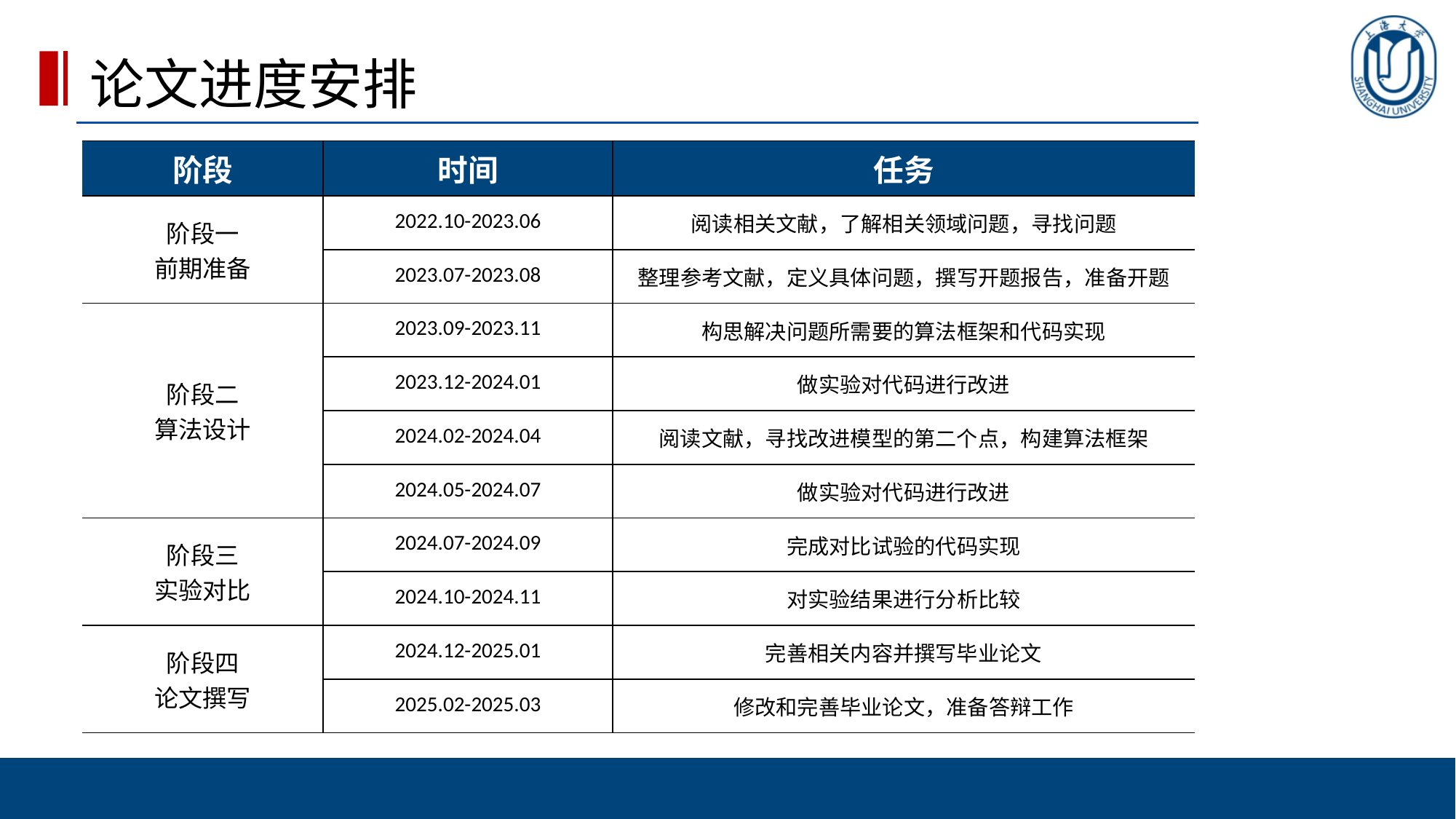

# 论文进度安排
| 阶段 | 时间 | 任务 |
| --- | --- | --- |
| 阶段一 前期准备 | 2022.10-2023.06 | 阅读相关文献，了解相关领域问题，寻找问题 |
|  | 2023.07-2023.08 | 整理参考文献，定义具体问题，撰写开题报告，准备开题 |
| 阶段二 算法设计 | 2023.09-2023.11 | 构思解决问题所需要的算法框架和代码实现 |
|  | 2023.12-2024.01 | 做实验对代码进行改进 |
|  | 2024.02-2024.04 | 阅读文献，寻找改进模型的第二个点，构建算法框架 |
|  | 2024.05-2024.07 | 做实验对代码进行改进 |
| 阶段三 实验对比 | 2024.07-2024.09 | 完成对比试验的代码实现 |
|  | 2024.10-2024.11 | 对实验结果进行分析比较 |
| 阶段四 论文撰写 | 2024.12-2025.01 | 完善相关内容并撰写毕业论文 |
|  | 2025.02-2025.03 | 修改和完善毕业论文，准备答辩工作 |
17